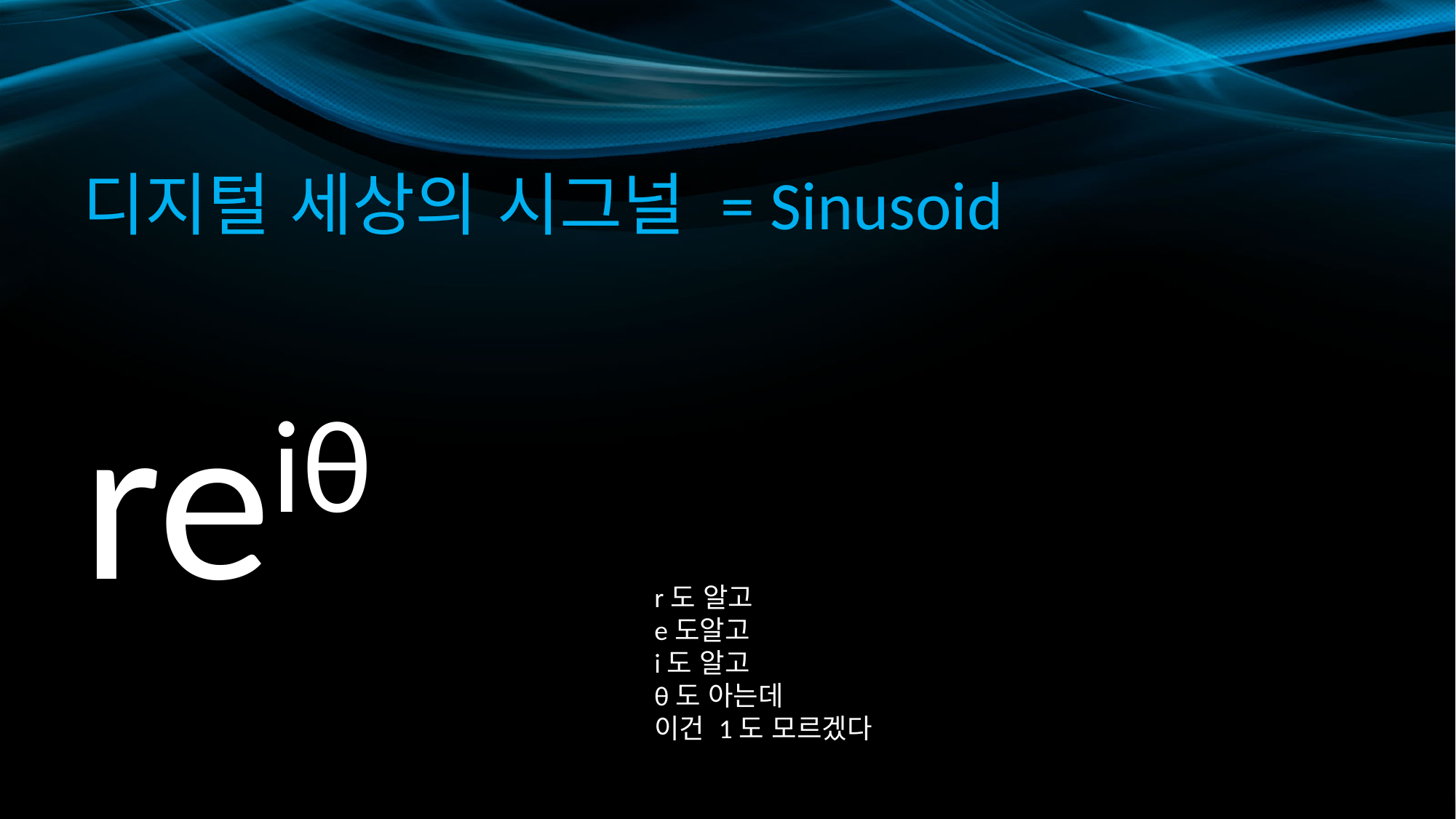

# 디지털 세상의 시그널 = Sinusoid
reiθ
r도 알고
e도알고
i도 알고
θ도 아는데
이건 1도 모르겠다